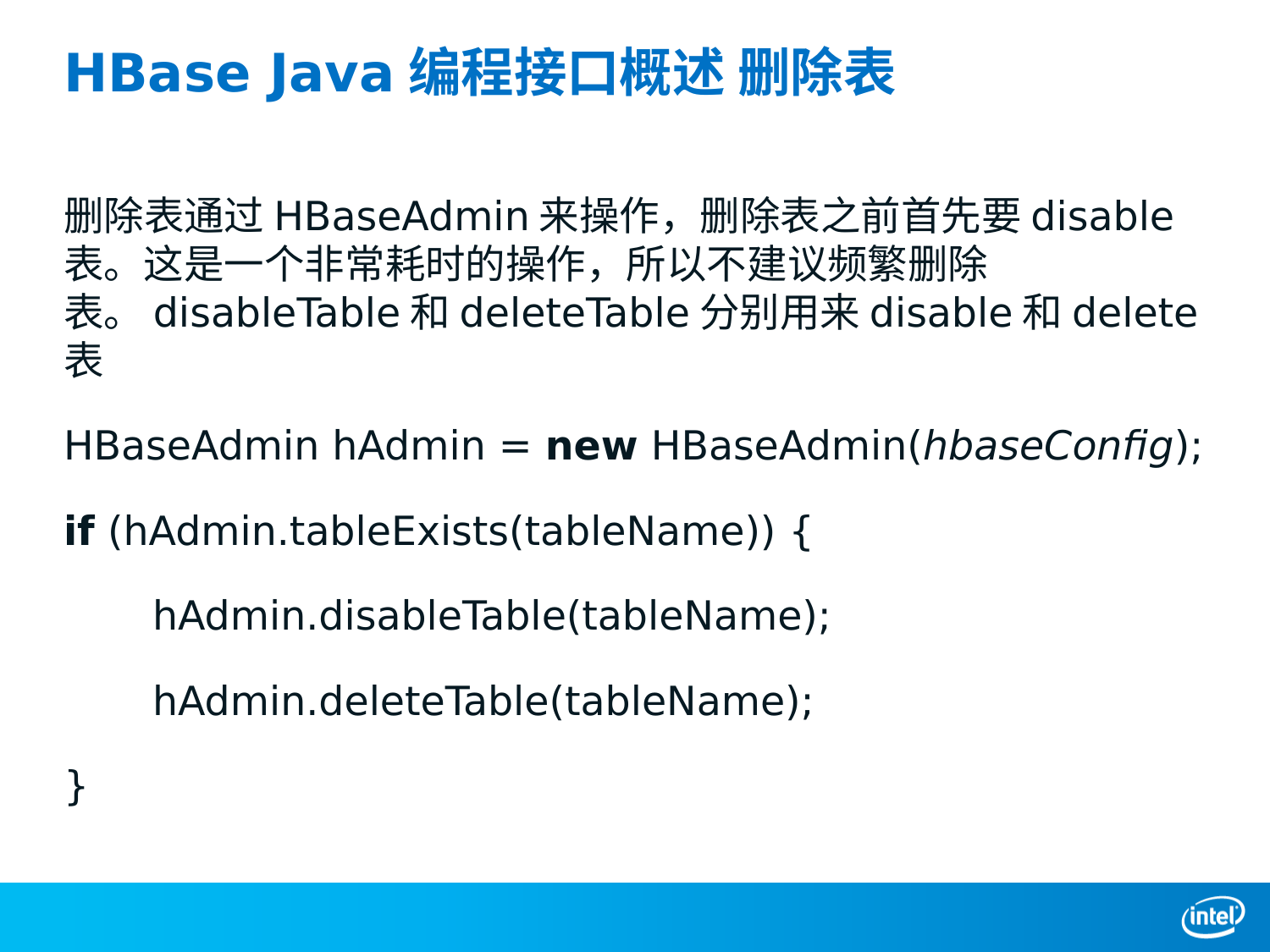

# HBase Java编程接口概述 删除表
删除表通过HBaseAdmin来操作，删除表之前首先要disable表。这是一个非常耗时的操作，所以不建议频繁删除表。disableTable和deleteTable分别用来disable和delete表
HBaseAdmin hAdmin = new HBaseAdmin(hbaseConfig);
if (hAdmin.tableExists(tableName)) {
       hAdmin.disableTable(tableName);
       hAdmin.deleteTable(tableName);
}